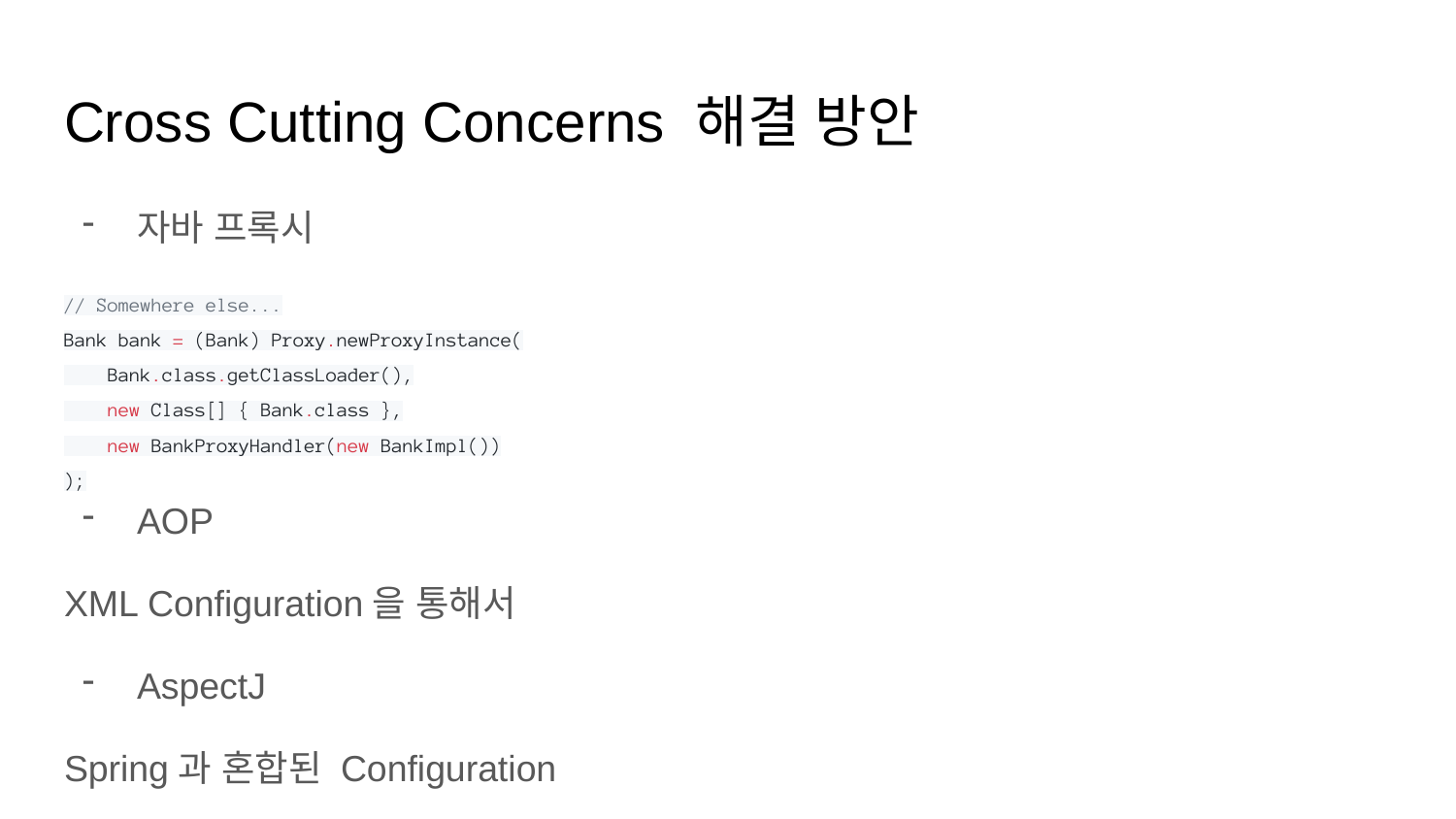

# Cross Cutting Concerns 해결 방안
자바 프록시
// Somewhere else...
Bank bank = (Bank) Proxy.newProxyInstance(
    Bank.class.getClassLoader(),
    new Class[] { Bank.class },
    new BankProxyHandler(new BankImpl())
);
AOP
XML Configuration을 통해서
AspectJ
Spring과 혼합된 Configuration